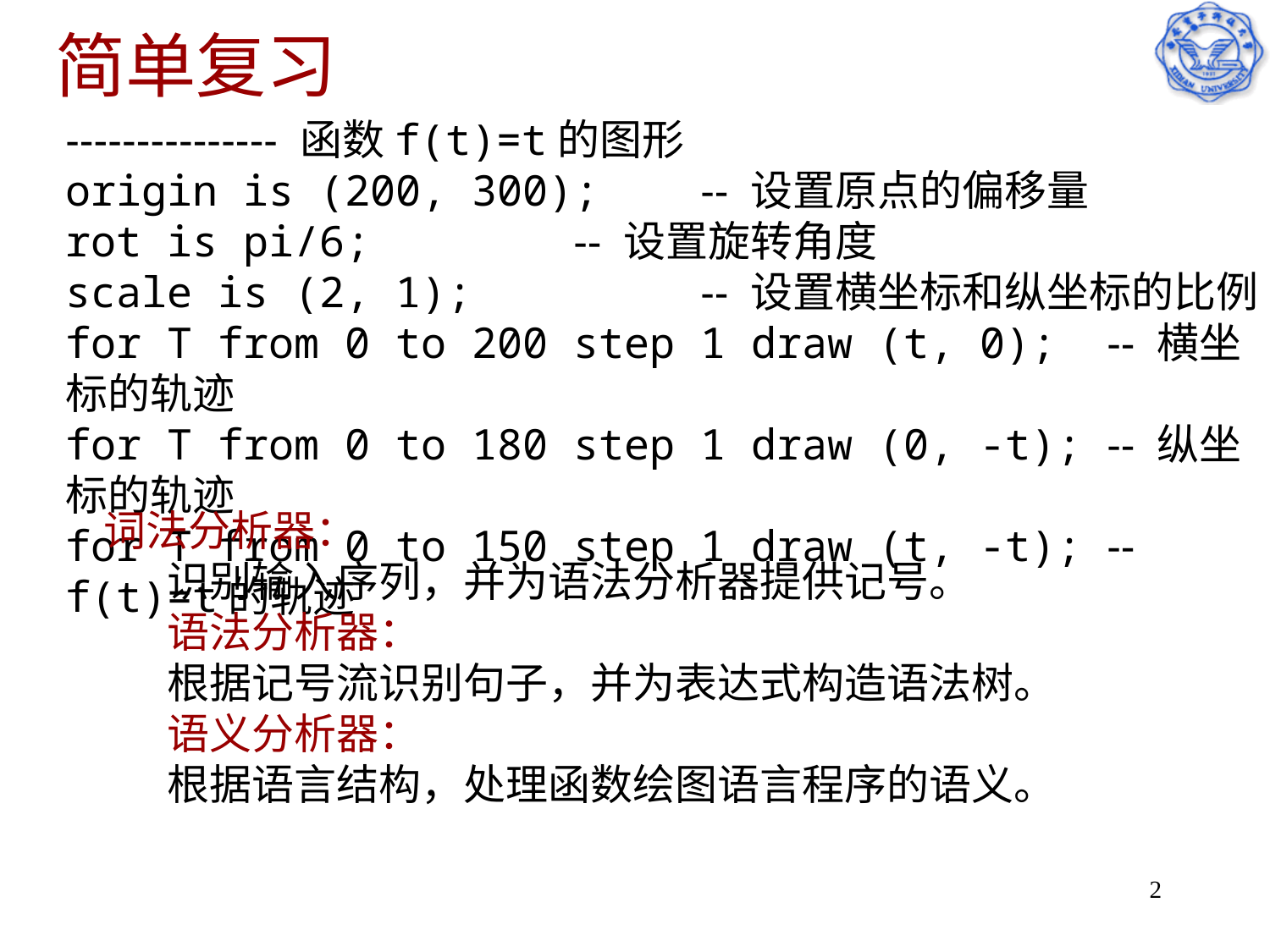

# 简单复习
--------------- 函数f(t)=t的图形
origin is (200, 300);	-- 设置原点的偏移量
rot is pi/6;		-- 设置旋转角度
scale is (2, 1);		-- 设置横坐标和纵坐标的比例
for T from 0 to 200 step 1 draw (t, 0);  -- 横坐标的轨迹
for T from 0 to 180 step 1 draw (0, -t); -- 纵坐标的轨迹
for T from 0 to 150 step 1 draw (t, -t); -- f(t)=t的轨迹
词法分析器：
识别输入序列，并为语法分析器提供记号。
语法分析器：
根据记号流识别句子，并为表达式构造语法树。
语义分析器：
根据语言结构，处理函数绘图语言程序的语义。
2